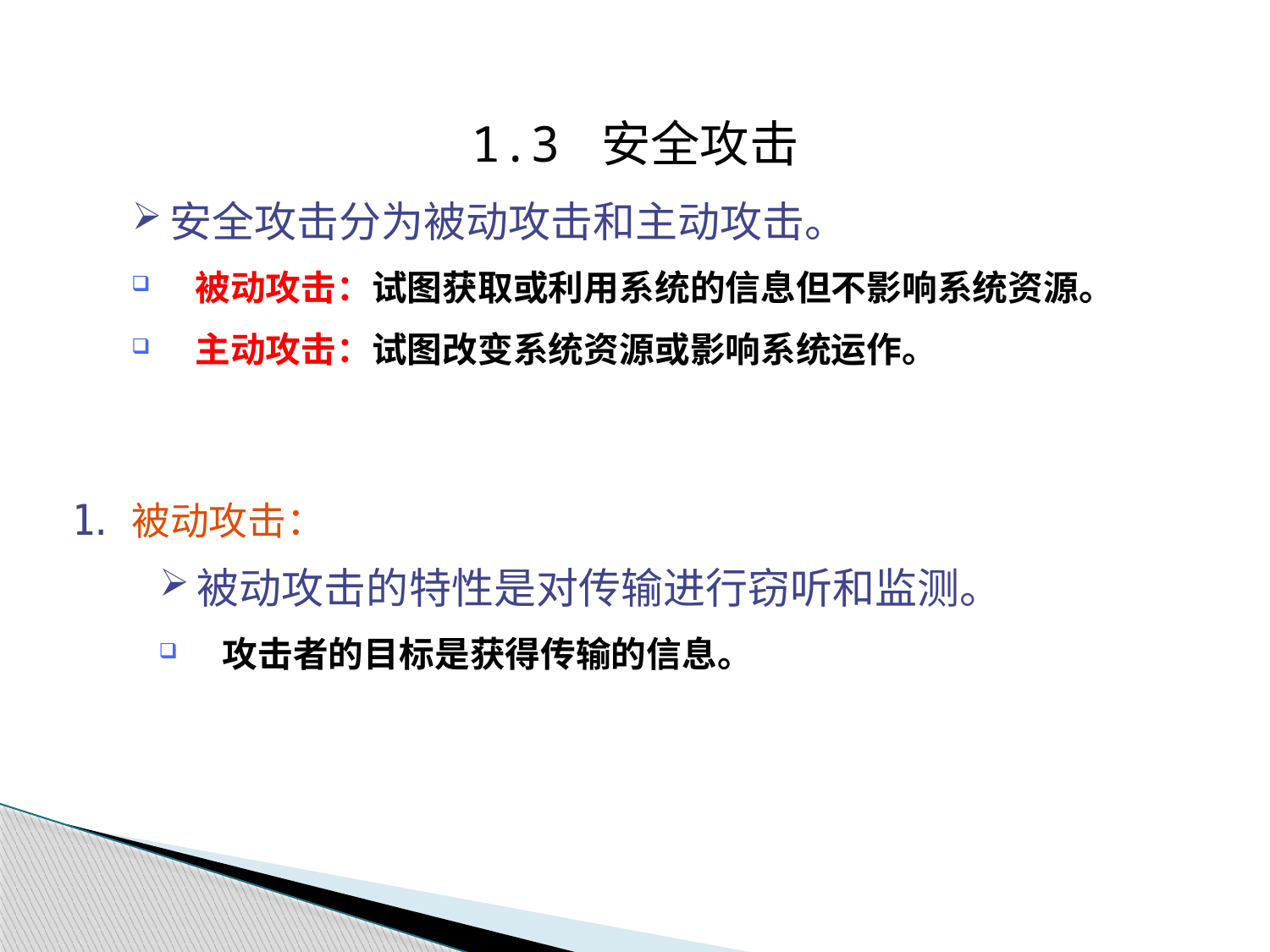

1.3 安全攻击
安全攻击分为被动攻击和主动攻击。
被动攻击：试图获取或利用系统的信息但不影响系统资源。
主动攻击：试图改变系统资源或影响系统运作。
1. 被动攻击：
被动攻击的特性是对传输进行窃听和监测。
攻击者的目标是获得传输的信息。